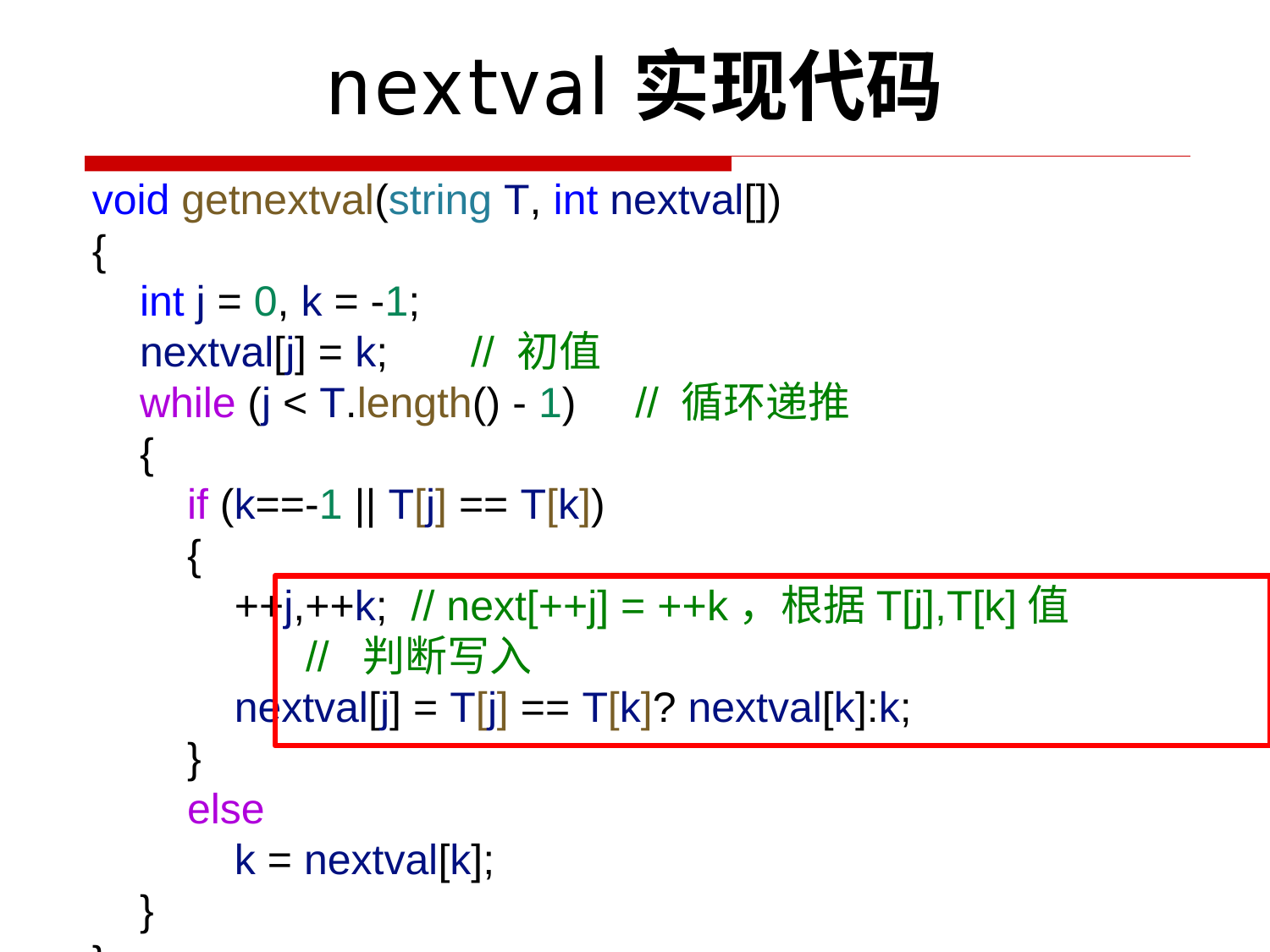

nextval实现代码
void getnextval(string T, int nextval[])
{
    int j = 0, k = -1;
    nextval[j] = k;       // 初值
    while (j < T.length() - 1)     // 循环递推
    {
        if (k==-1 || T[j] == T[k])
        {
            ++j,++k;  // next[++j] = ++k，根据T[j],T[k]值
                  //  判断写入
            nextval[j] = T[j] == T[k]? nextval[k]:k;
        }
        else
            k = nextval[k];
    }
}